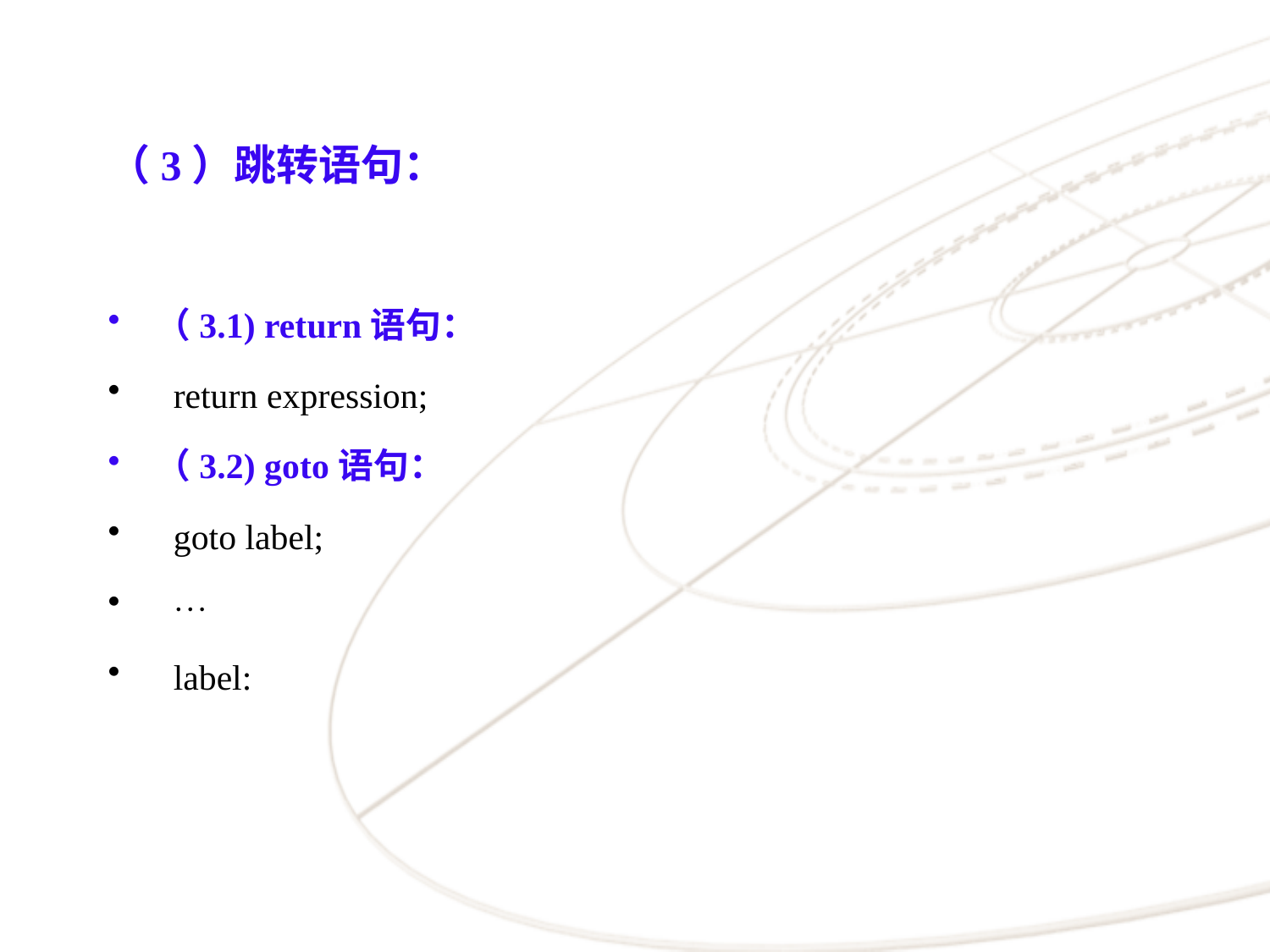

# （3）跳转语句：
（3.1) return语句：
  return expression;
（3.2) goto语句：
  goto label;
  …
  label: